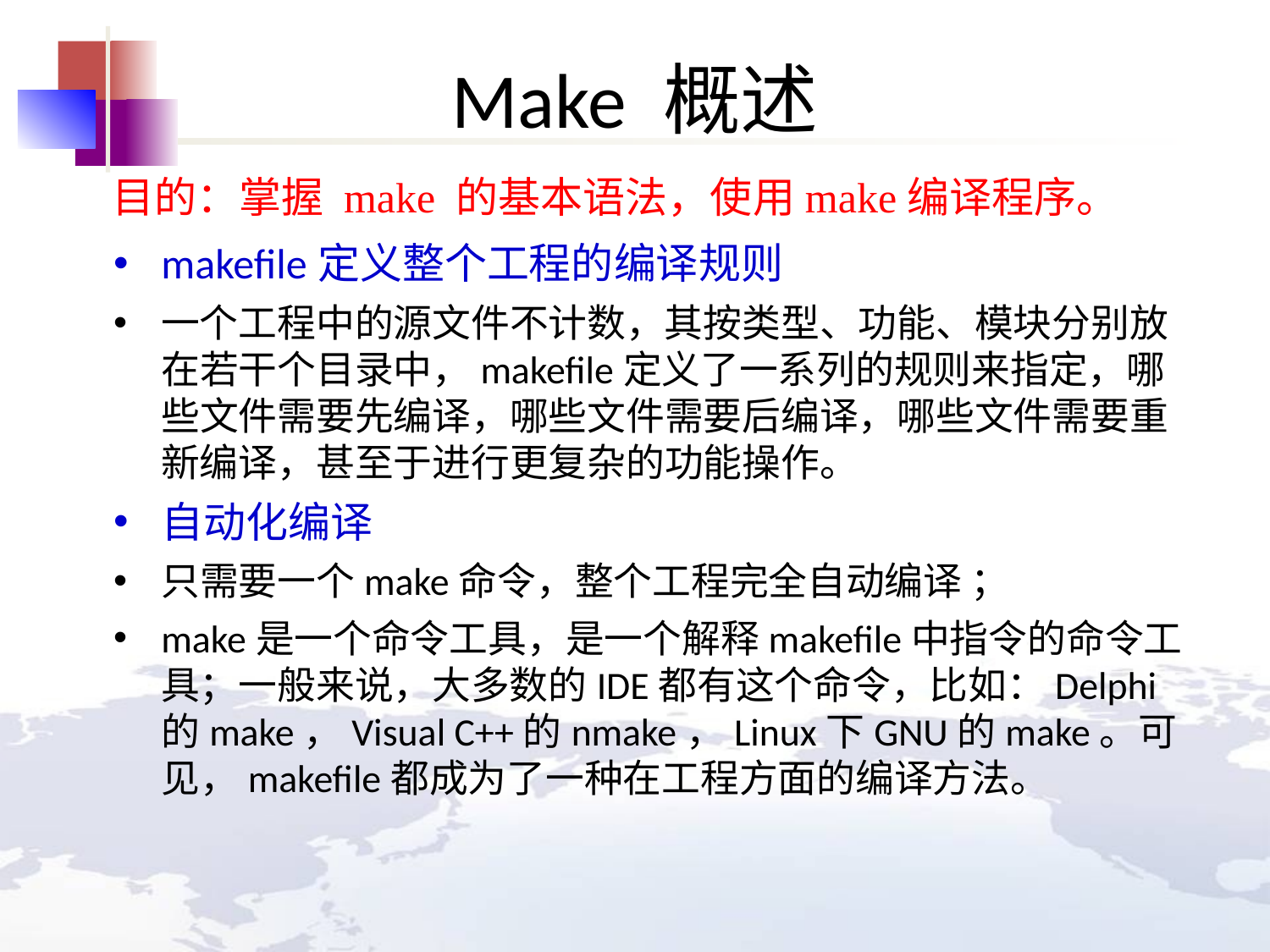

# Make 概述
目的：掌握 make 的基本语法，使用make编译程序。
makefile定义整个工程的编译规则
一个工程中的源文件不计数，其按类型、功能、模块分别放在若干个目录中，makefile定义了一系列的规则来指定，哪些文件需要先编译，哪些文件需要后编译，哪些文件需要重新编译，甚至于进行更复杂的功能操作。
自动化编译
只需要一个make命令，整个工程完全自动编译 ；
make是一个命令工具，是一个解释makefile中指令的命令工具；一般来说，大多数的IDE都有这个命令，比如：Delphi的make，Visual C++的nmake，Linux下GNU的make。可见，makefile都成为了一种在工程方面的编译方法。